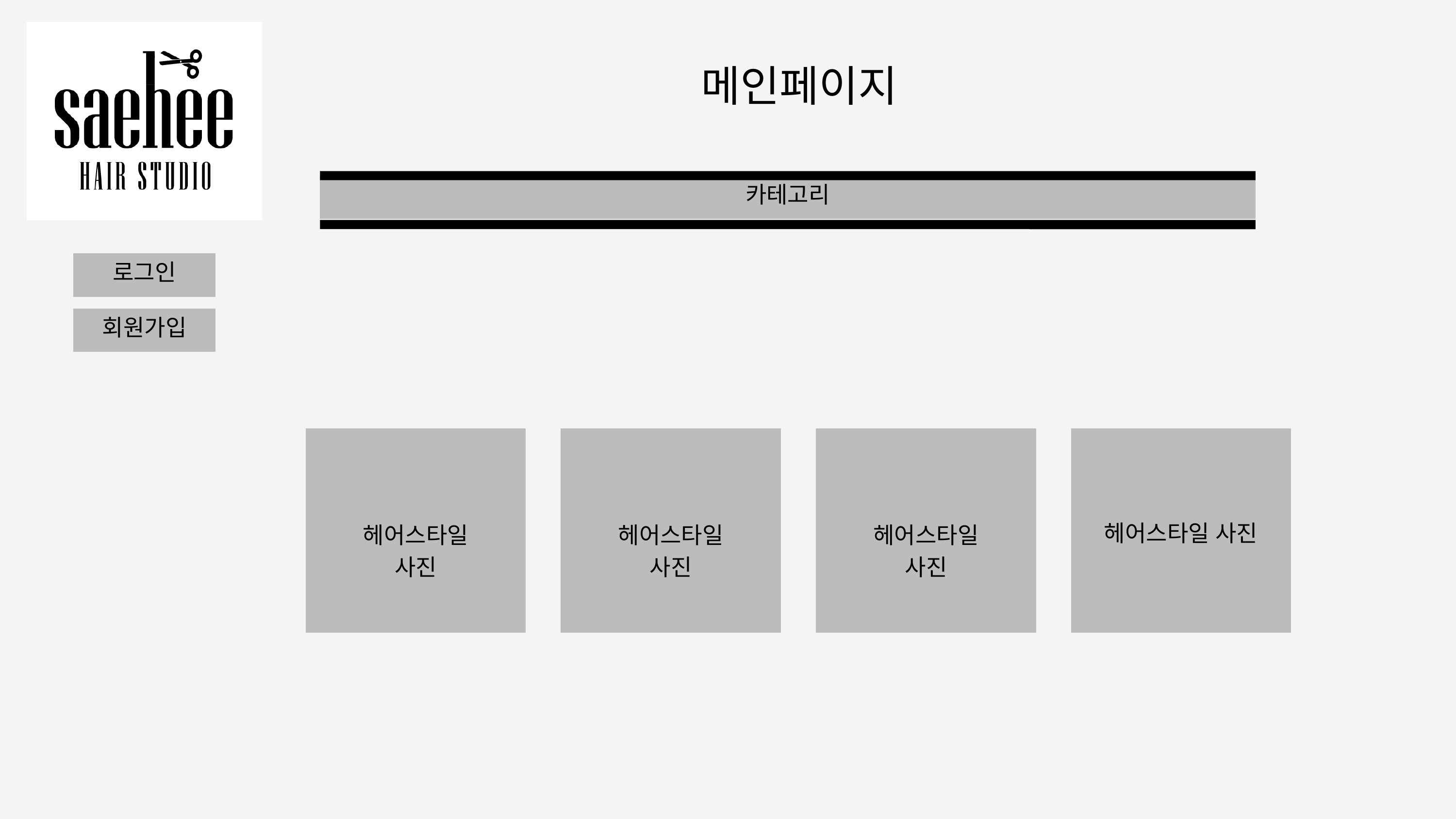

메인페이지

카테고리

로그인

회원가입

헤어스타일 사진
헤어스타일 사진
헤어스타일 사진
헤어스타일 사진